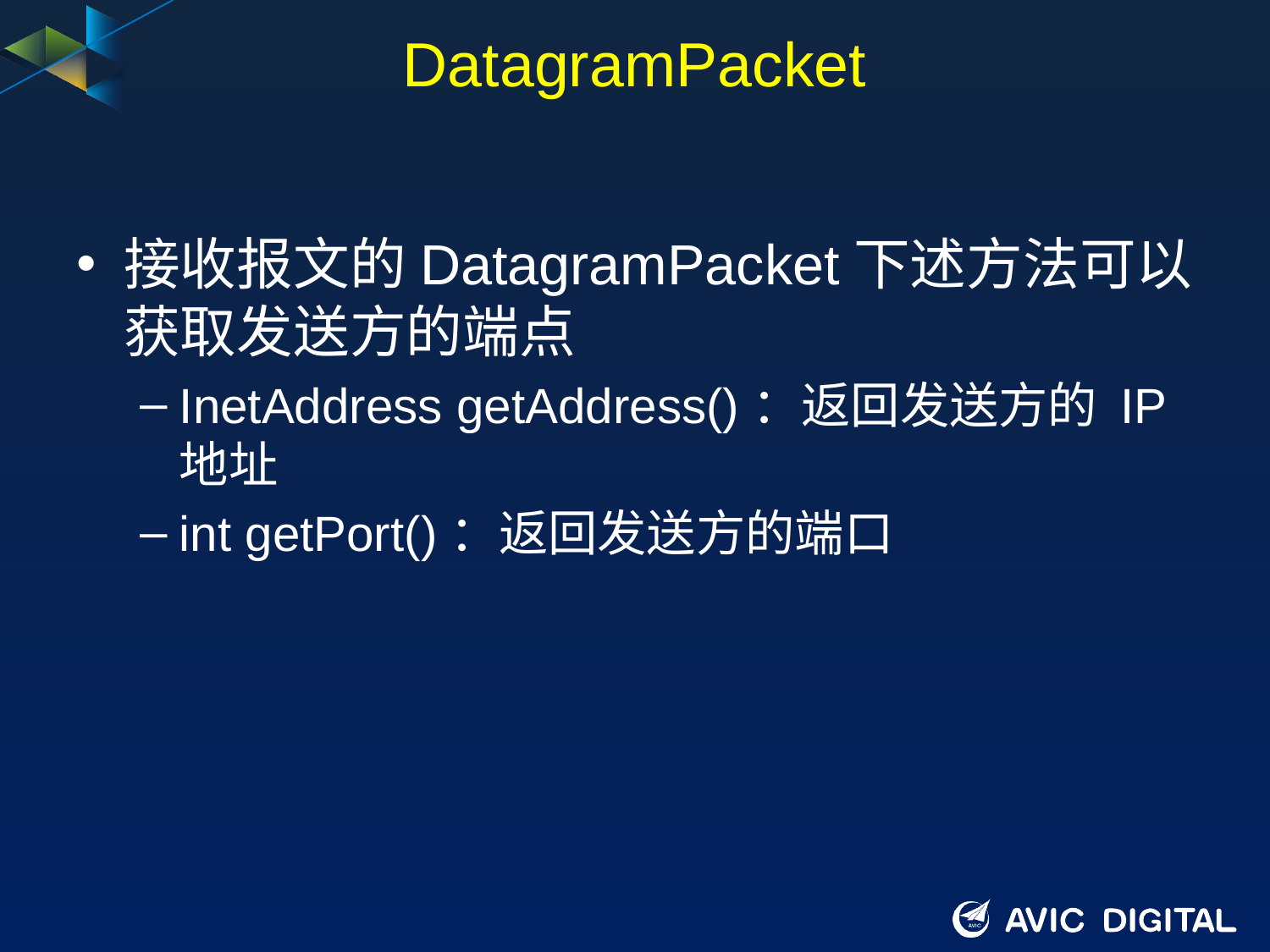

# DatagramPacket
接收报文的DatagramPacket下述方法可以获取发送方的端点
InetAddress getAddress()：返回发送方的 IP 地址
int getPort()：返回发送方的端口